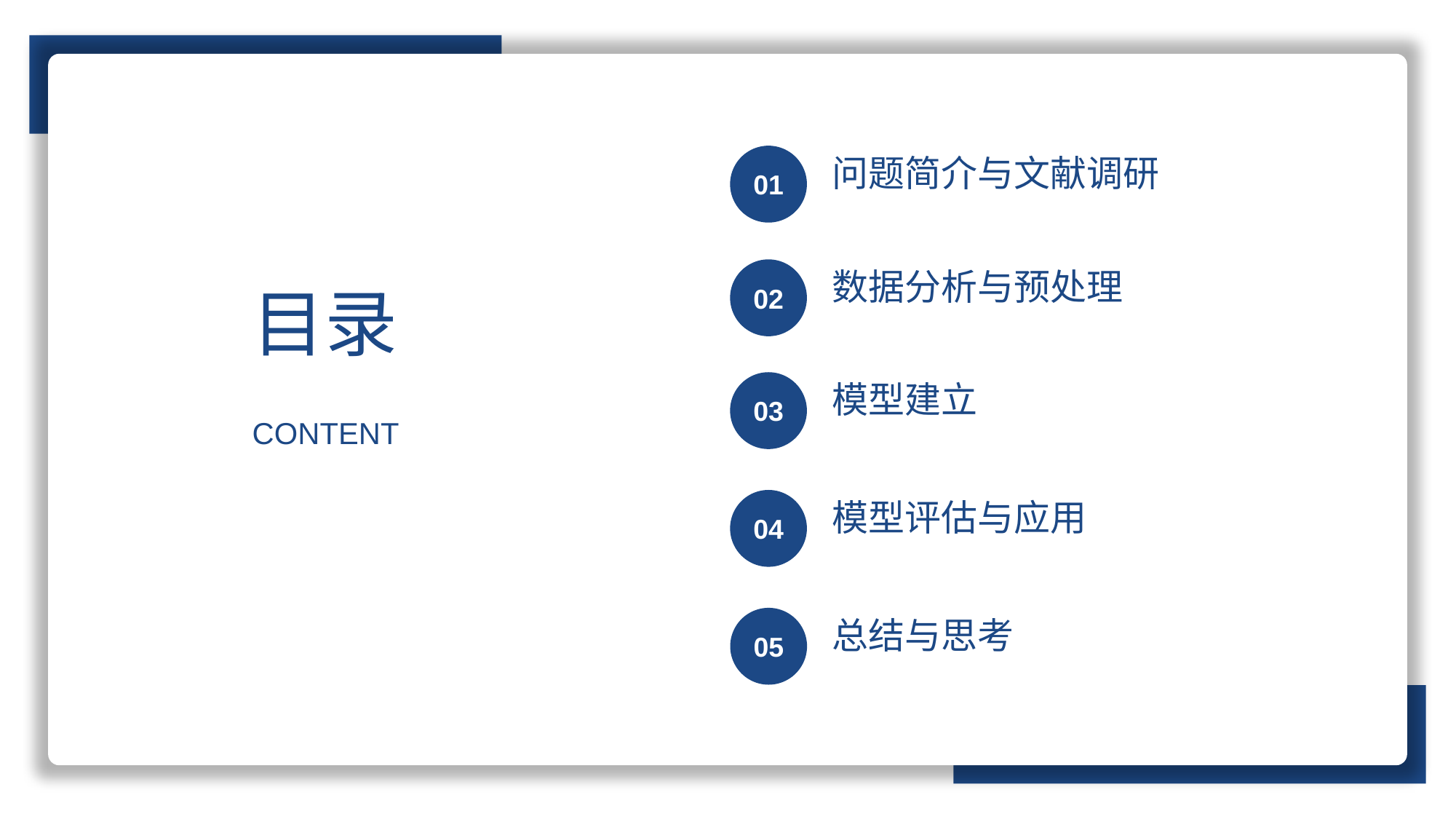

问题简介与文献调研
01
数据分析与预处理
02
目录
模型建立
03
CONTENT
模型评估与应用
04
总结与思考
05